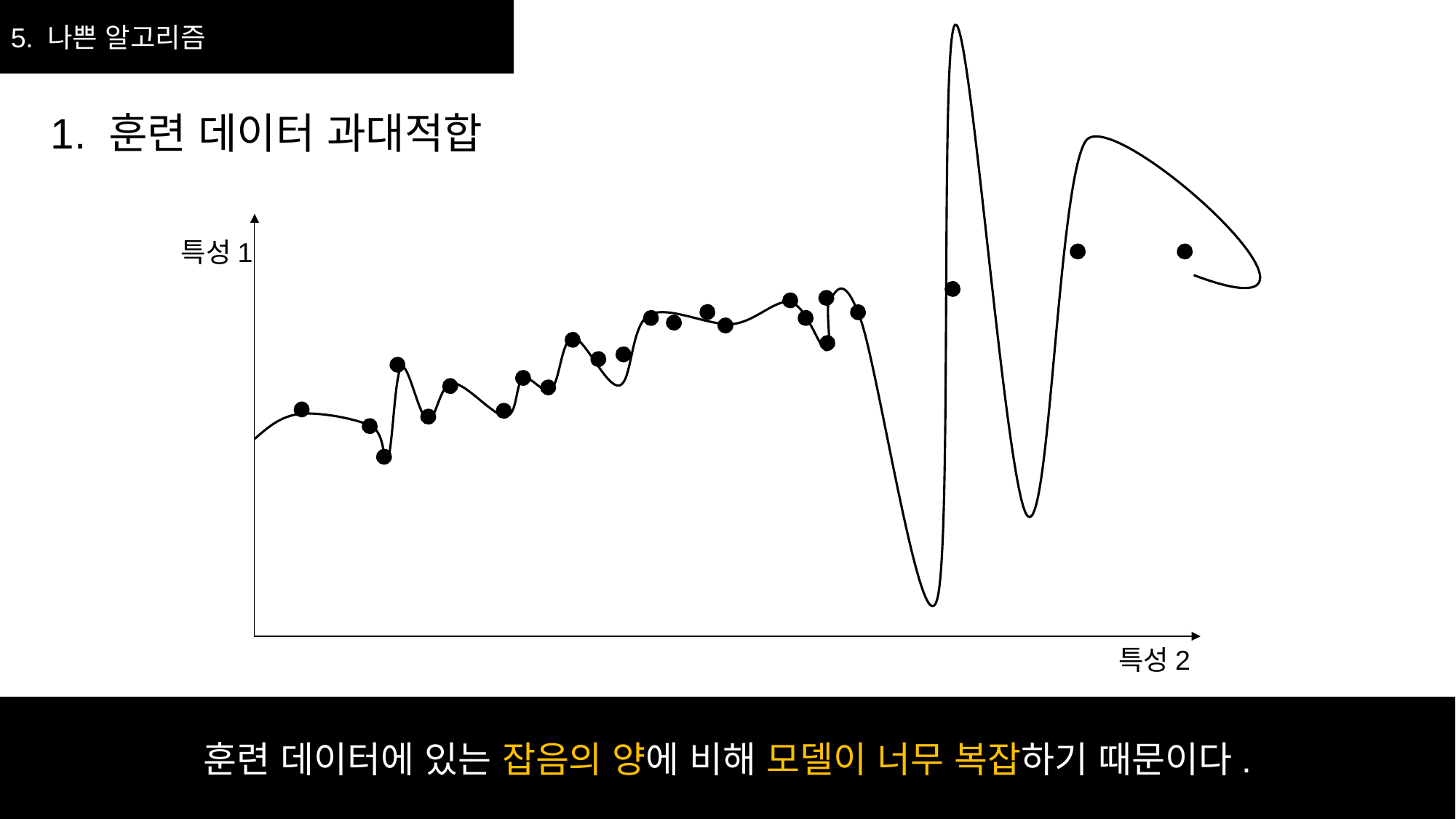

5. 나쁜 알고리즘

1. 훈련 데이터 과대적합

특성1

특성2
훈련 데이터에 있는 잡음의 양에 비해 모델이 너무 복잡하기 때문이다.